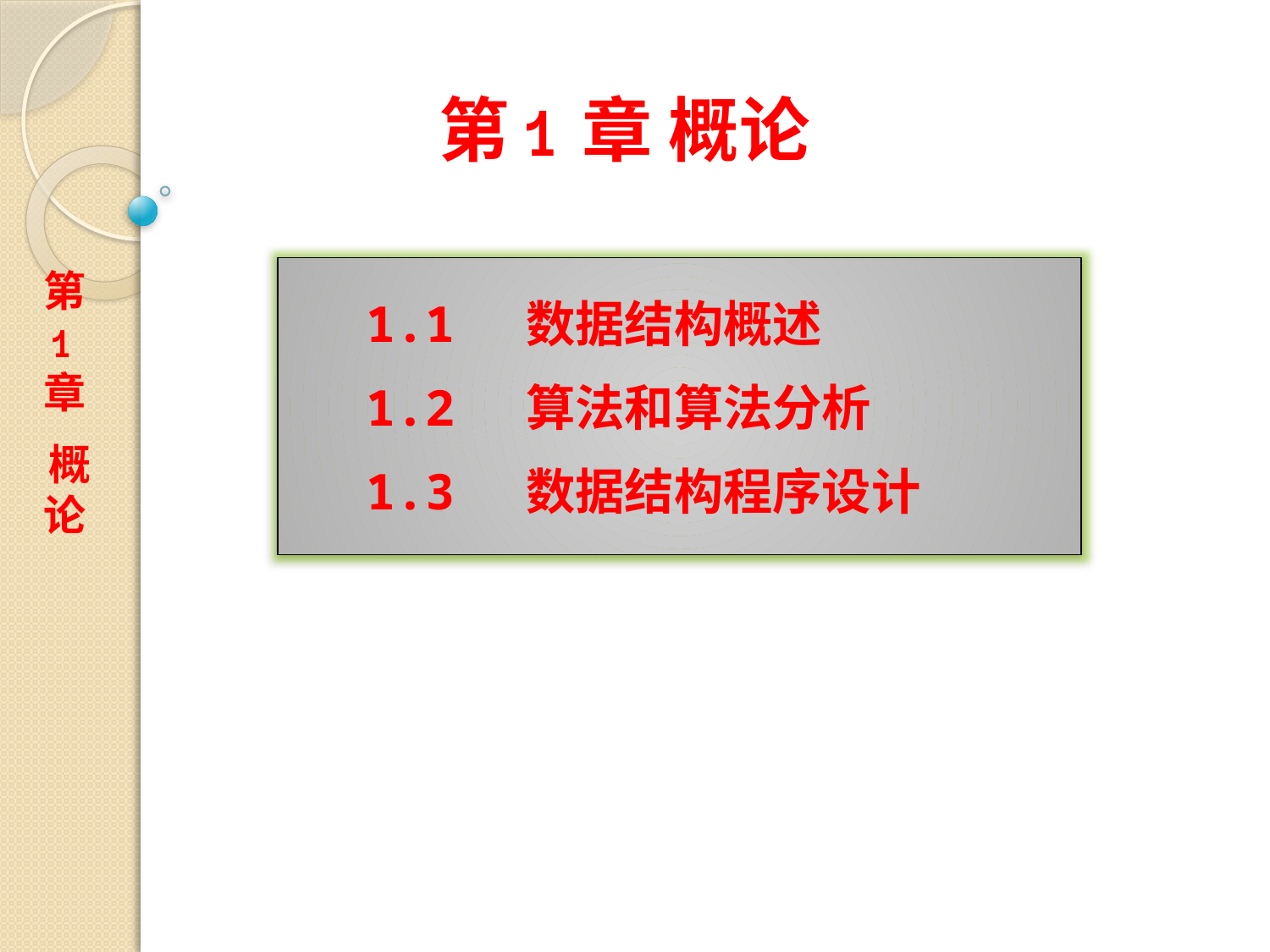

第1章 概论
第1章
概论
1.1  数据结构概述
1.2  算法和算法分析
1.3  数据结构程序设计